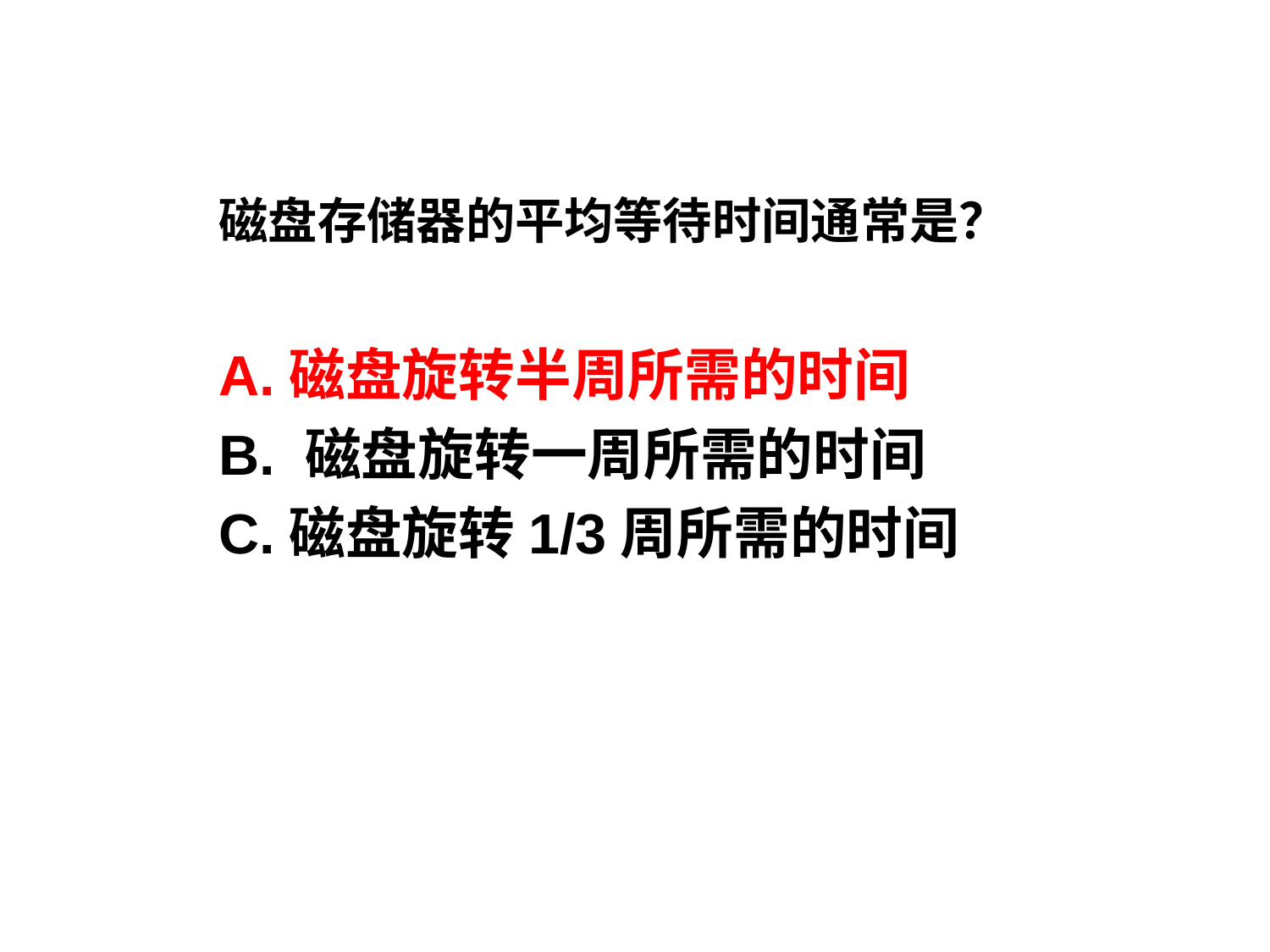

磁盘存储器的平均等待时间通常是？

A.磁盘旋转半周所需的时间
B. 磁盘旋转一周所需的时间
C.磁盘旋转1/3周所需的时间